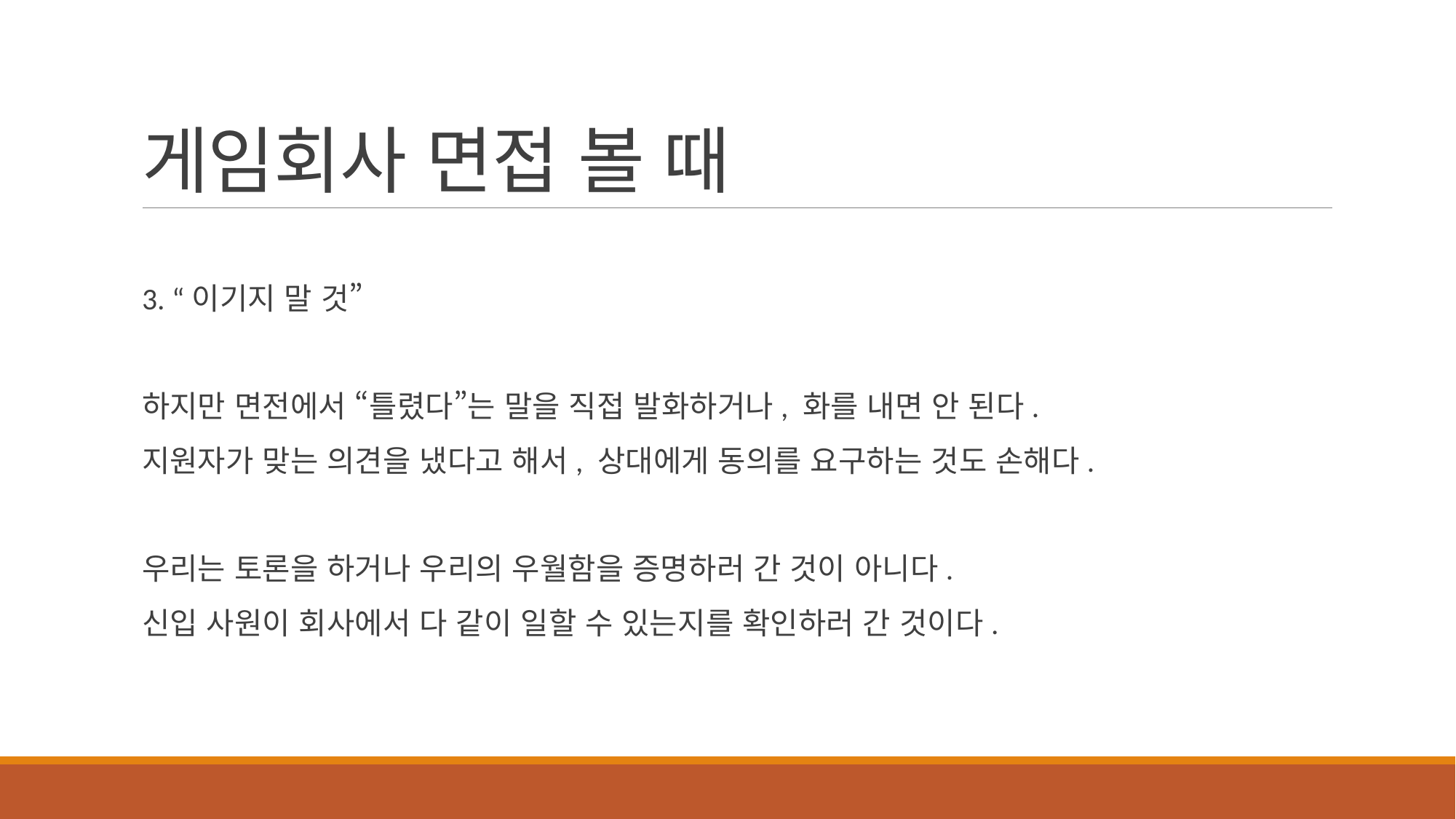

# 게임회사 면접 볼 때

3. “이기지 말 것”

하지만 면전에서 “틀렸다”는 말을 직접 발화하거나, 화를 내면 안 된다.
지원자가 맞는 의견을 냈다고 해서, 상대에게 동의를 요구하는 것도 손해다.

우리는 토론을 하거나 우리의 우월함을 증명하러 간 것이 아니다.
신입 사원이 회사에서 다 같이 일할 수 있는지를 확인하러 간 것이다.